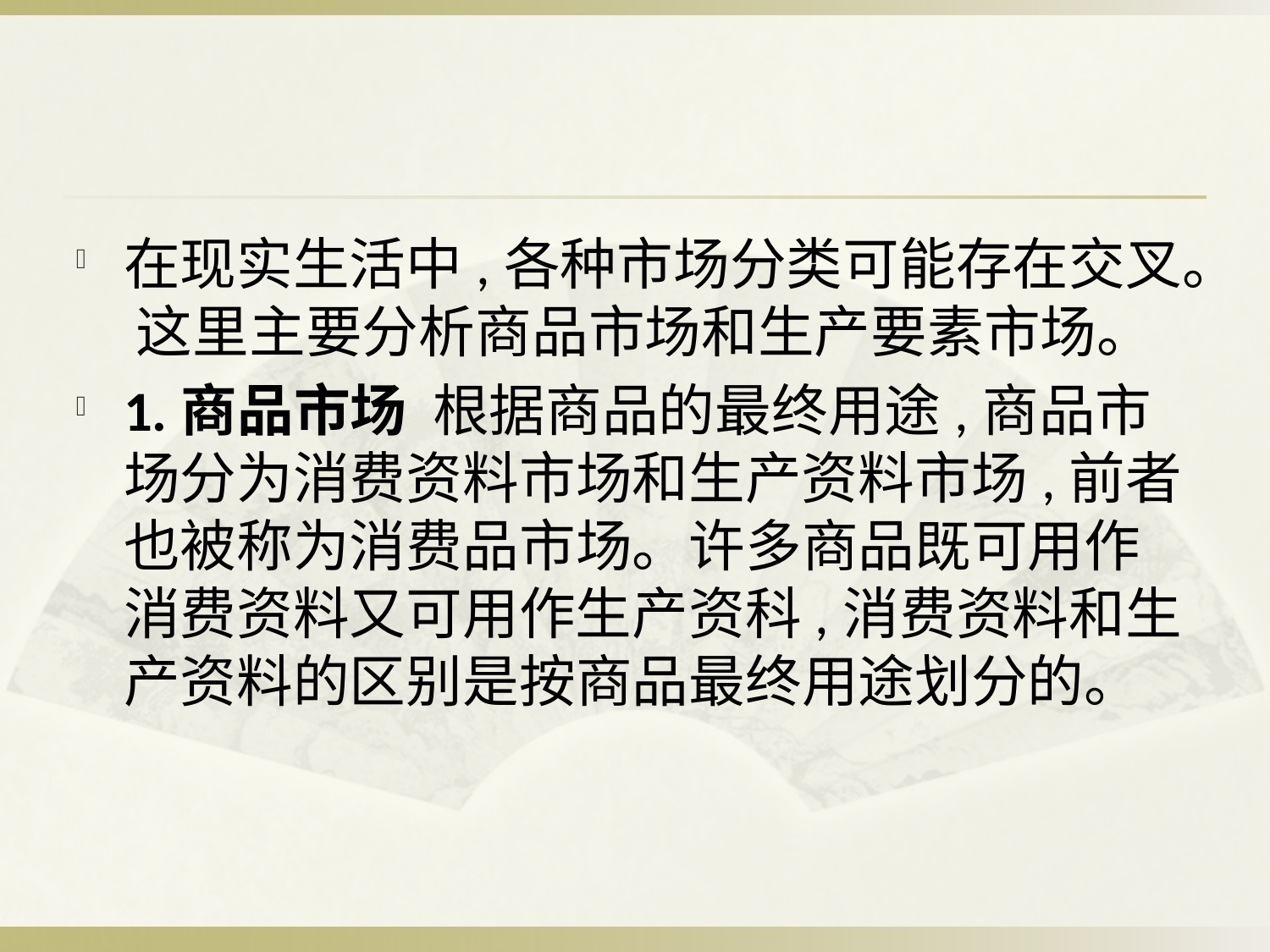

#
在现实生活中,各种市场分类可能存在交叉。 这里主要分析商品市场和生产要素市场。
1.商品市场  根据商品的最终用途,商品市场分为消费资料市场和生产资料市场,前者也被称为消费品市场。许多商品既可用作消费资料又可用作生产资科,消费资料和生产资料的区别是按商品最终用途划分的。